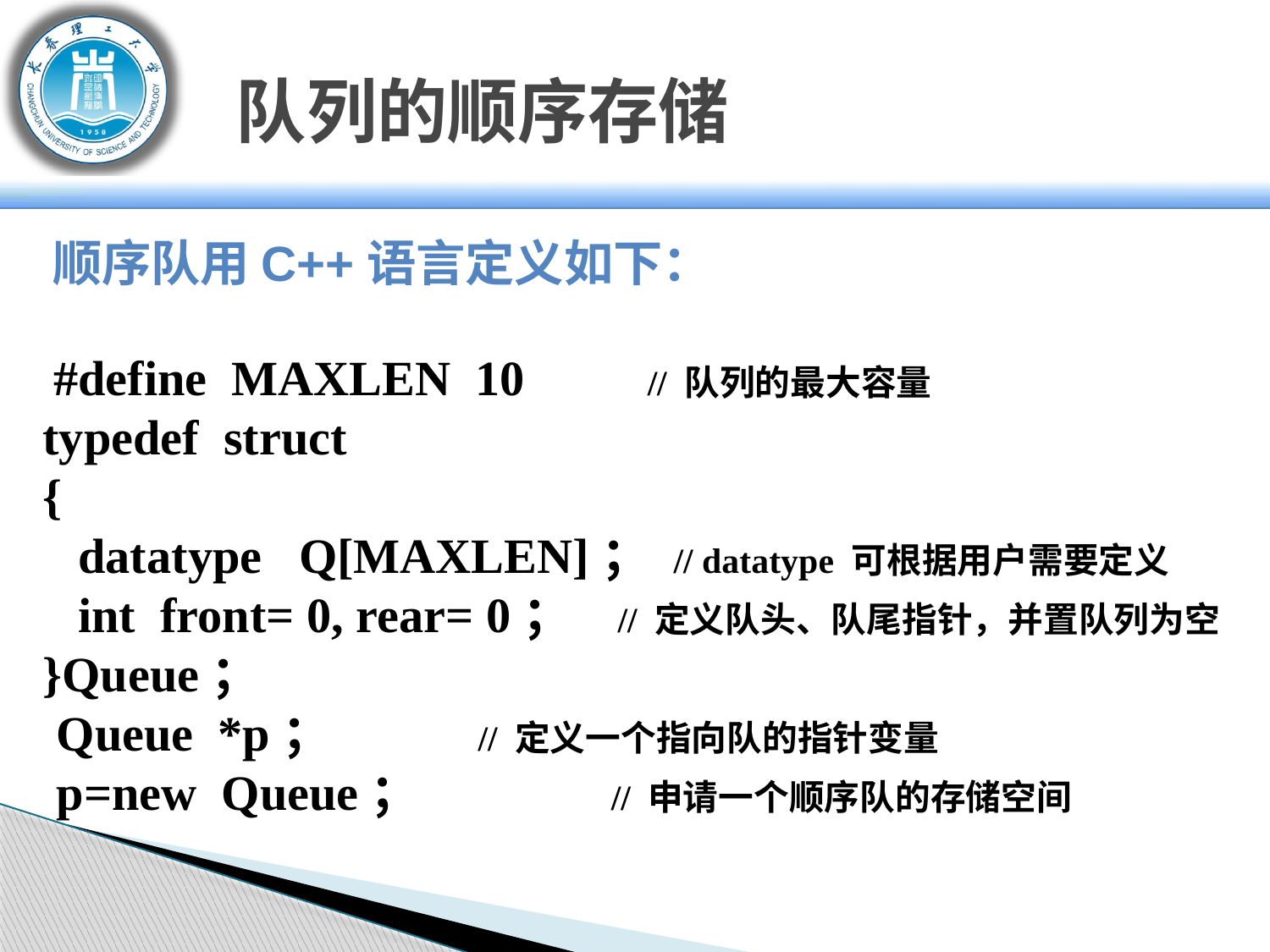

队列的顺序存储
# 顺序队用C++语言定义如下：
  #define  MAXLEN  10          // 队列的最大容量
 typedef  struct
 {
    datatype   Q[MAXLEN]； // datatype 可根据用户需要定义
    int  front= 0, rear= 0；   // 定义队头、队尾指针，并置队列为空
 }Queue；
  Queue  *p；            // 定义一个指向队的指针变量
  p=new  Queue；                // 申请一个顺序队的存储空间